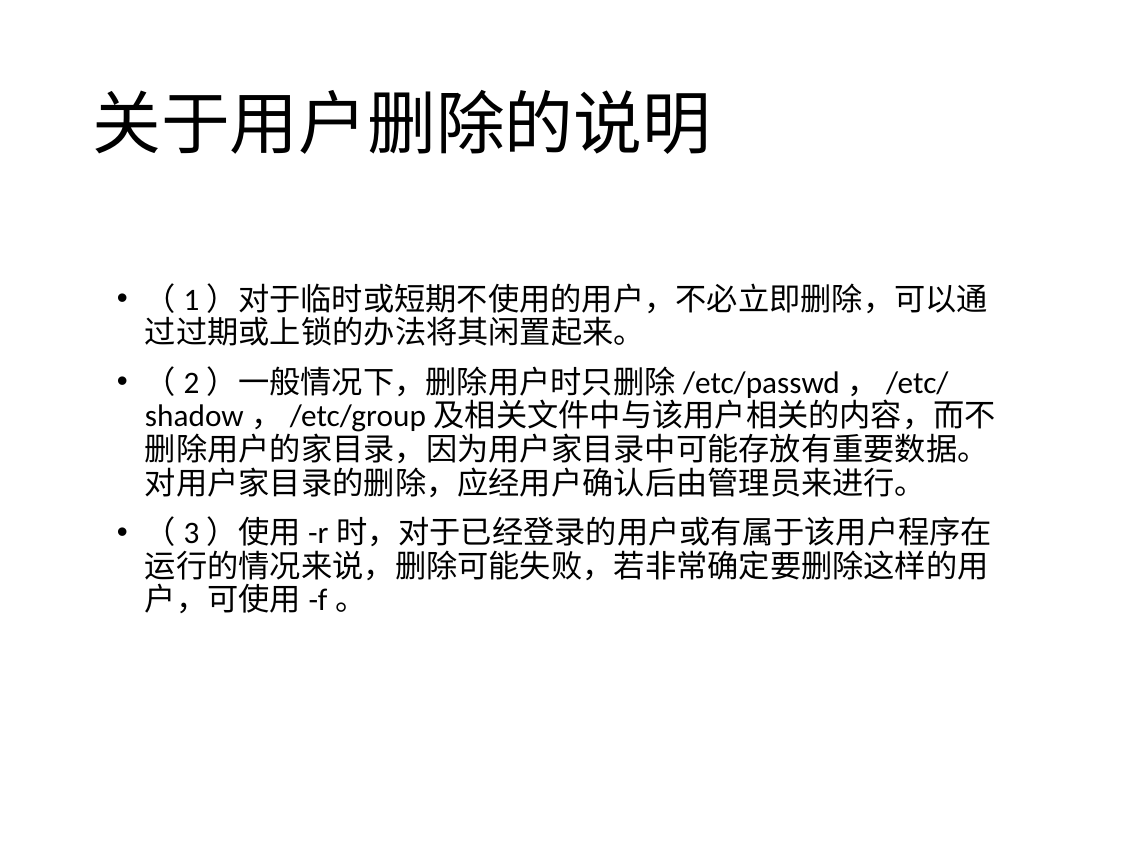

# 关于用户删除的说明
（1）对于临时或短期不使用的用户，不必立即删除，可以通过过期或上锁的办法将其闲置起来。
（2）一般情况下，删除用户时只删除/etc/passwd，/etc/shadow，/etc/group及相关文件中与该用户相关的内容，而不删除用户的家目录，因为用户家目录中可能存放有重要数据。对用户家目录的删除，应经用户确认后由管理员来进行。
（3）使用-r时，对于已经登录的用户或有属于该用户程序在运行的情况来说，删除可能失败，若非常确定要删除这样的用户，可使用-f。